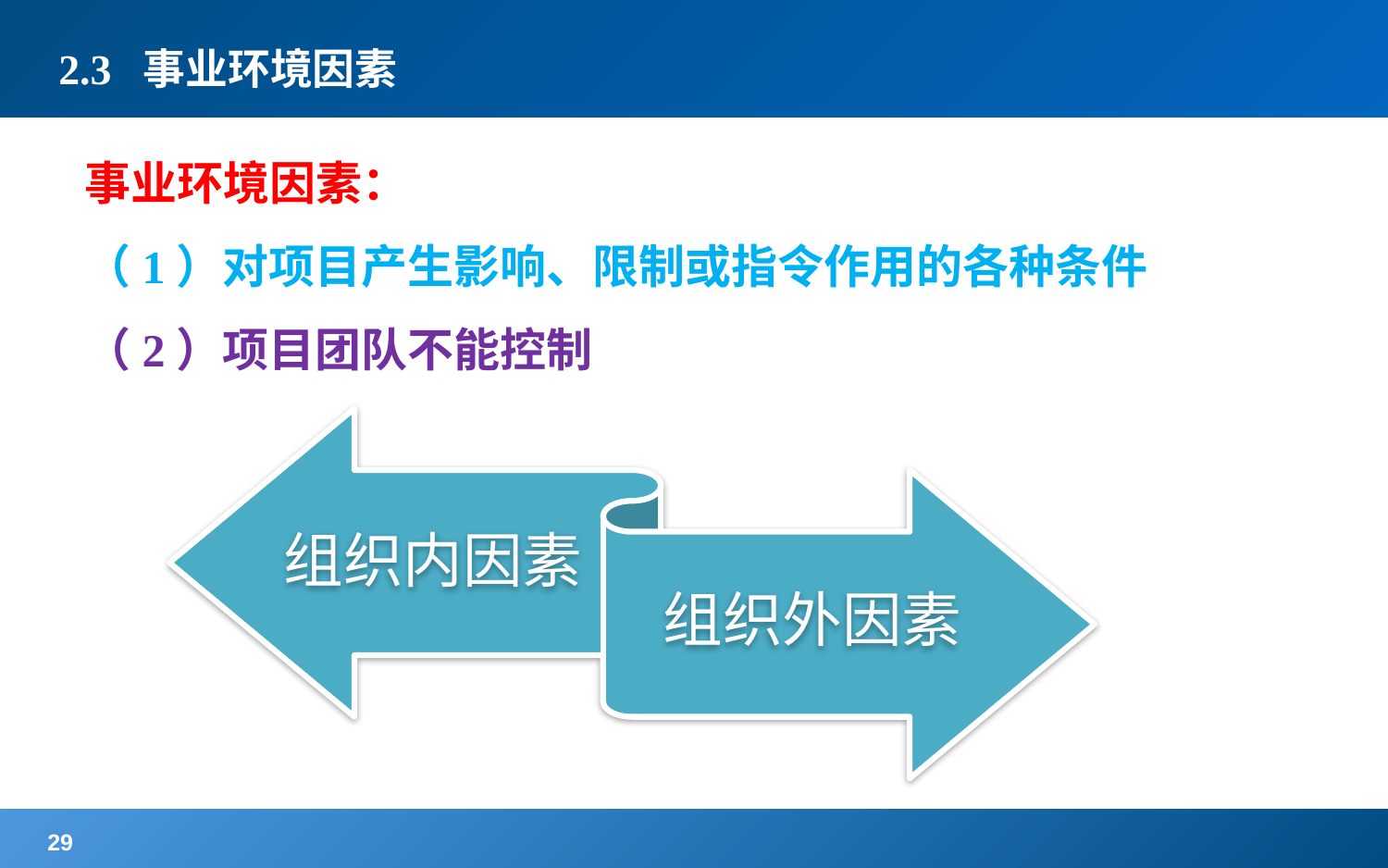

# 2.3  事业环境因素
事业环境因素：
（1）对项目产生影响、限制或指令作用的各种条件
（2）项目团队不能控制

组织内因素
组织外因素